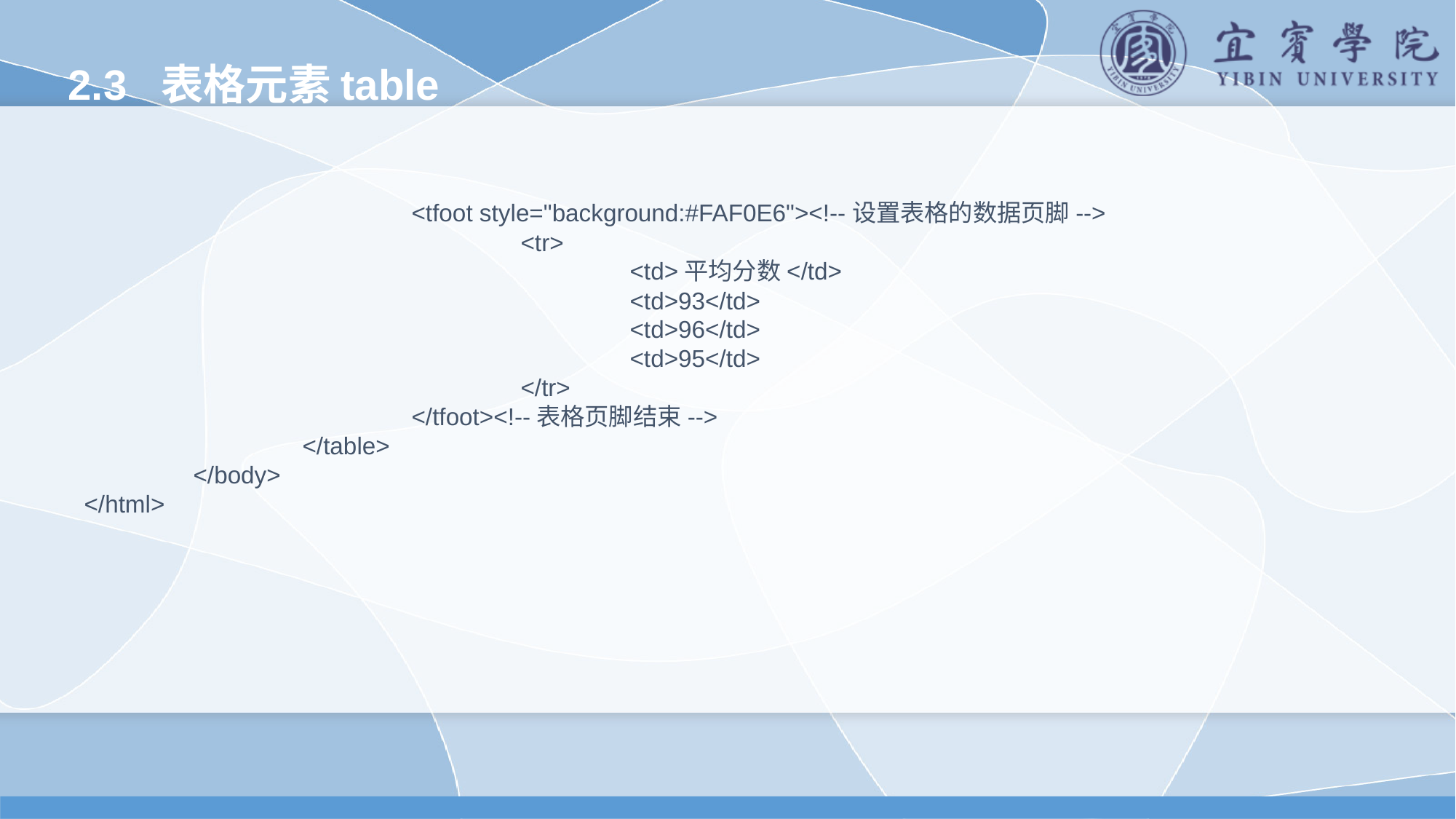

2.3  表格元素table
			<tfoot style="background:#FAF0E6"><!--设置表格的数据页脚-->
				<tr>
					<td>平均分数</td>
					<td>93</td>
					<td>96</td>
					<td>95</td>
				</tr>
			</tfoot><!--表格页脚结束-->
		</table>
	</body>
</html>